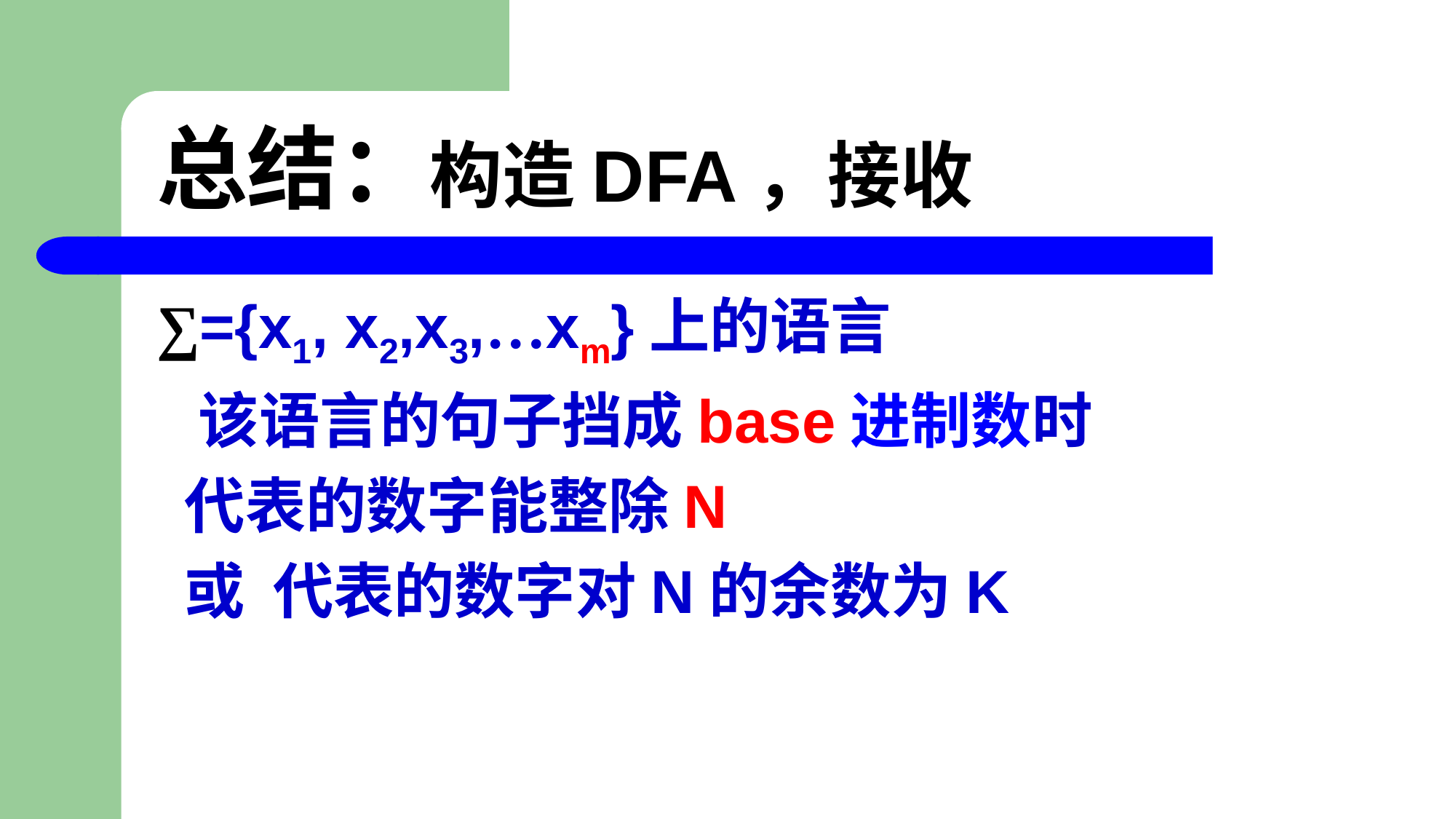

# 总结：构造DFA，接收
∑={x1, x2,x3,…xm}上的语言
  该语言的句子挡成base进制数时
 代表的数字能整除N
 或  代表的数字对N的余数为K